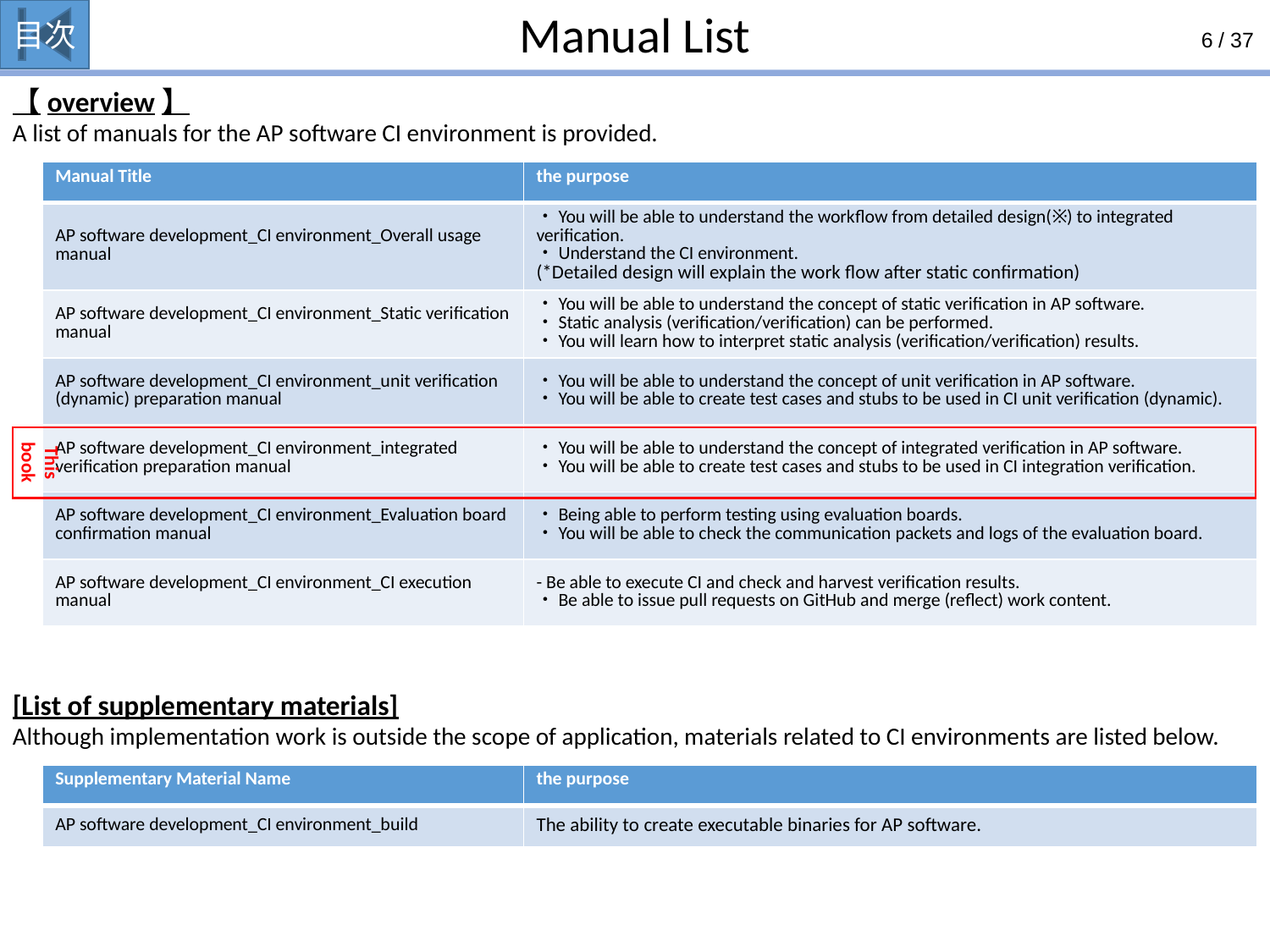

# Manual List
【overview】
A list of manuals for the AP software CI environment is provided.
| Manual Title | the purpose |
| --- | --- |
| AP software development\_CI environment\_Overall usage manual | ・You will be able to understand the workflow from detailed design(※) to integrated verification. ・Understand the CI environment. (\*Detailed design will explain the work flow after static confirmation) |
| AP software development\_CI environment\_Static verification manual | ・You will be able to understand the concept of static verification in AP software. ・Static analysis (verification/verification) can be performed. ・You will learn how to interpret static analysis (verification/verification) results. |
| AP software development\_CI environment\_unit verification (dynamic) preparation manual | ・You will be able to understand the concept of unit verification in AP software. ・You will be able to create test cases and stubs to be used in CI unit verification (dynamic). |
| AP software development\_CI environment\_integrated verification preparation manual | ・You will be able to understand the concept of integrated verification in AP software. ・You will be able to create test cases and stubs to be used in CI integration verification. |
| AP software development\_CI environment\_Evaluation board confirmation manual | ・Being able to perform testing using evaluation boards. ・You will be able to check the communication packets and logs of the evaluation board. |
| AP software development\_CI environment\_CI execution manual | - Be able to execute CI and check and harvest verification results. ・Be able to issue pull requests on GitHub and merge (reflect) work content. |
This book
[List of supplementary materials]
Although implementation work is outside the scope of application, materials related to CI environments are listed below.
| Supplementary Material Name | the purpose |
| --- | --- |
| AP software development\_CI environment\_build | The ability to create executable binaries for AP software. |